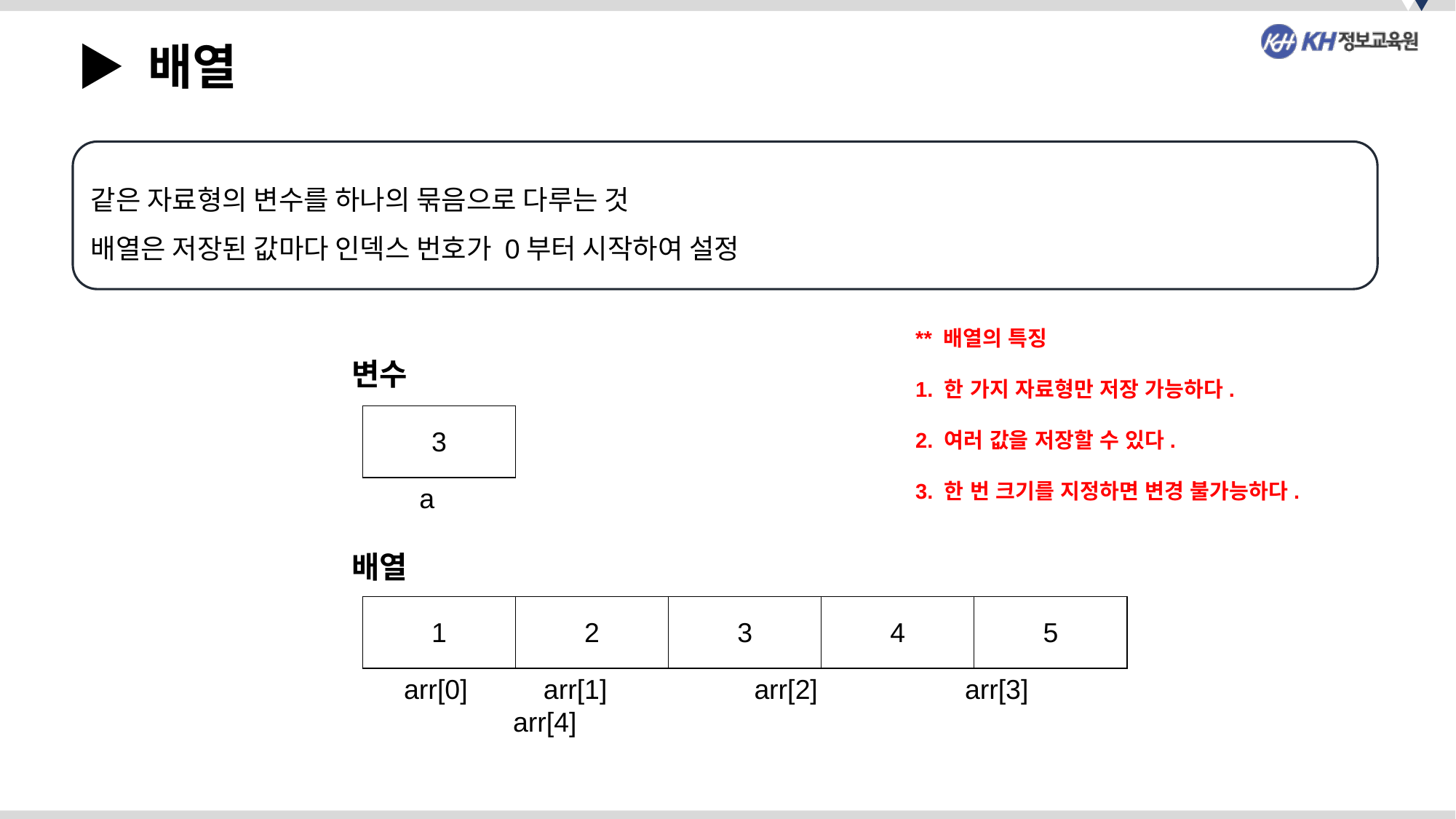

▶ 배열
같은 자료형의 변수를 하나의 묶음으로 다루는 것
배열은 저장된 값마다 인덱스 번호가 0부터 시작하여 설정
** 배열의 특징

1. 한 가지 자료형만 저장 가능하다.

2. 여러 값을 저장할 수 있다.

3. 한 번 크기를 지정하면 변경 불가능하다.

변수
배열
    arr[0]	        arr[1]	       arr[2]	      arr[3]	    arr[4]
| 3 |
| --- |
      a
| 1 | 2 | 3 | 4 | 5 |
| --- | --- | --- | --- | --- |